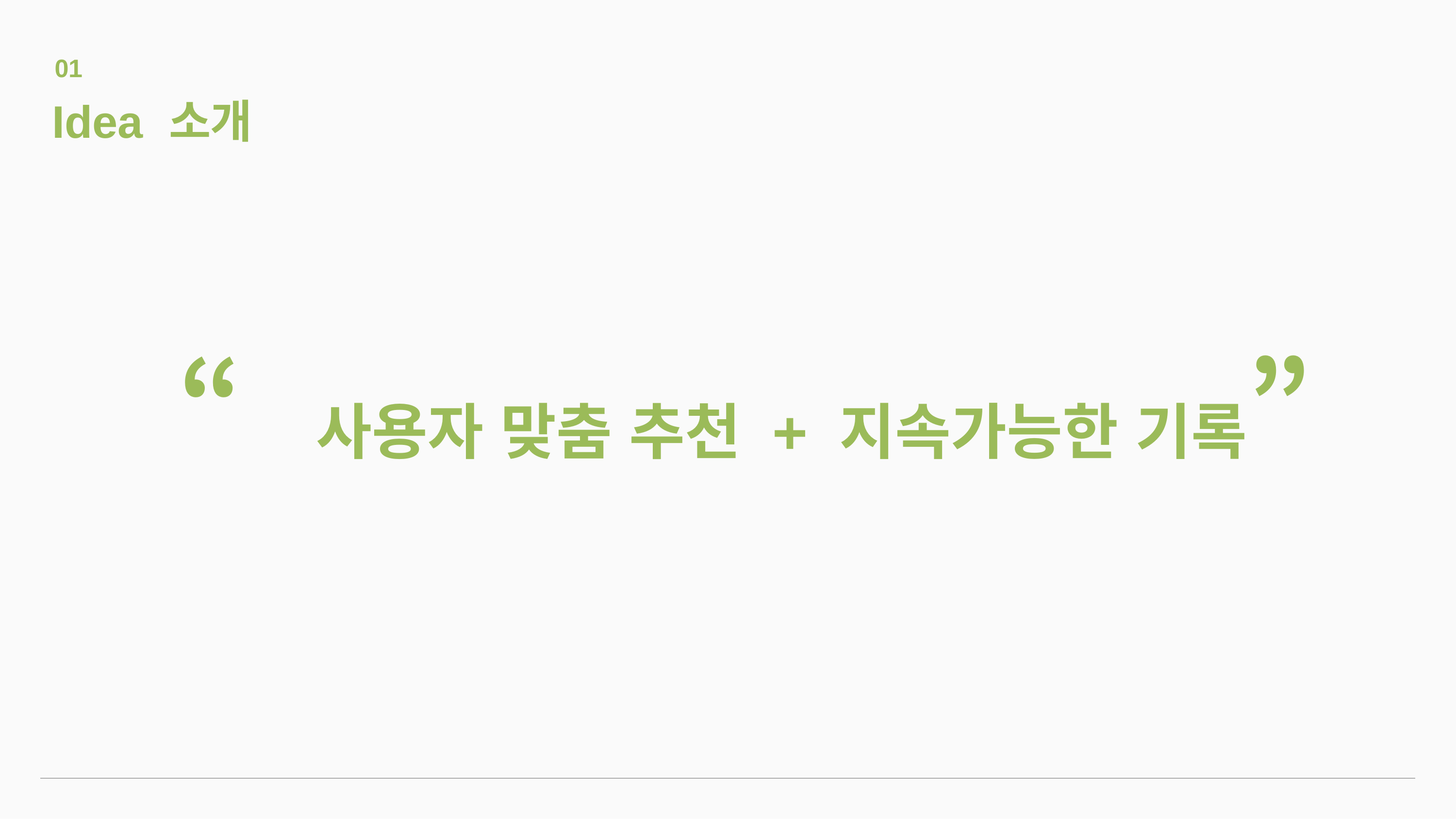

01
# Idea 소개
“사용자 맞춤 추천 + 지속가능한 기록”